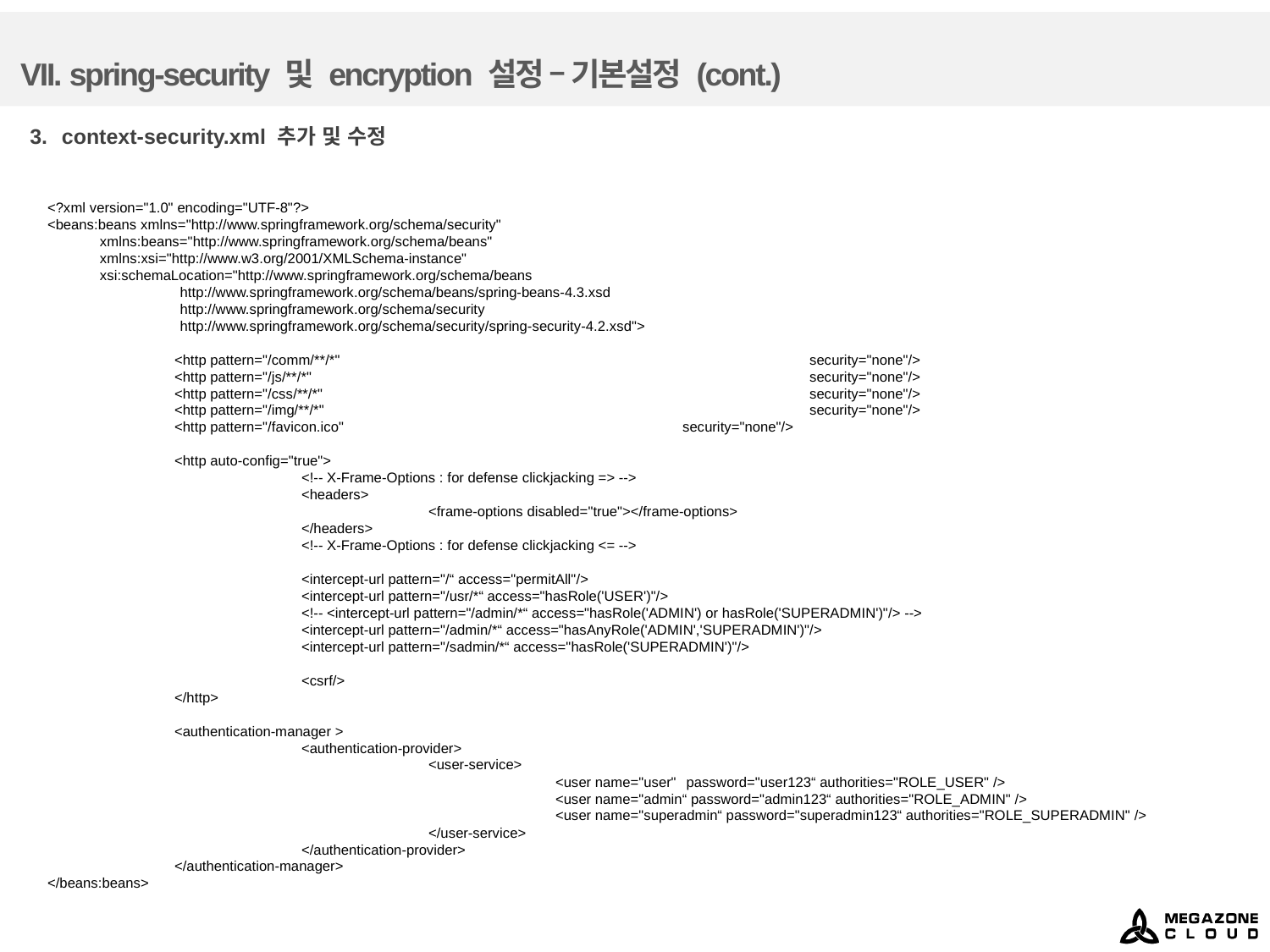

# VII. spring-security 및 encryption 설정 – 기본설정 (cont.)
context-security.xml 추가 및 수정

<?xml version="1.0" encoding="UTF-8"?>
<beans:beans xmlns="http://www.springframework.org/schema/security"
             xmlns:beans="http://www.springframework.org/schema/beans"
             xmlns:xsi="http://www.w3.org/2001/XMLSchema-instance"
             xsi:schemaLocation="http://www.springframework.org/schema/beans
                                 http://www.springframework.org/schema/beans/spring-beans-4.3.xsd
                                 http://www.springframework.org/schema/security
                                 http://www.springframework.org/schema/security/spring-security-4.2.xsd">

	<http pattern="/comm/**/*"				security="none"/>
	<http pattern="/js/**/*"				security="none"/>
	<http pattern="/css/**/*"				security="none"/>
	<http pattern="/img/**/*"				security="none"/>
	<http pattern="/favicon.ico"			security="none"/>

	<http auto-config="true">
		<!-- X-Frame-Options : for defense clickjacking => -->
		<headers>
			<frame-options disabled="true"></frame-options>
		</headers>
		<!-- X-Frame-Options : for defense clickjacking <= -->

		<intercept-url pattern="/“ access="permitAll"/>
		<intercept-url pattern="/usr/*“ access="hasRole('USER')"/>
		<!-- <intercept-url pattern="/admin/*“ access="hasRole('ADMIN') or hasRole('SUPERADMIN')"/> -->
		<intercept-url pattern="/admin/*“ access="hasAnyRole('ADMIN','SUPERADMIN')"/>
		<intercept-url pattern="/sadmin/*“ access="hasRole('SUPERADMIN')"/>

		<csrf/>
	</http>

	<authentication-manager >
		<authentication-provider>
			<user-service>
				<user name="user"	 password="user123“ authorities="ROLE_USER" />
				<user name="admin“ password="admin123“ authorities="ROLE_ADMIN" />
				<user name="superadmin“ password="superadmin123“ authorities="ROLE_SUPERADMIN" />
			</user-service>
		</authentication-provider>
	</authentication-manager>
</beans:beans>